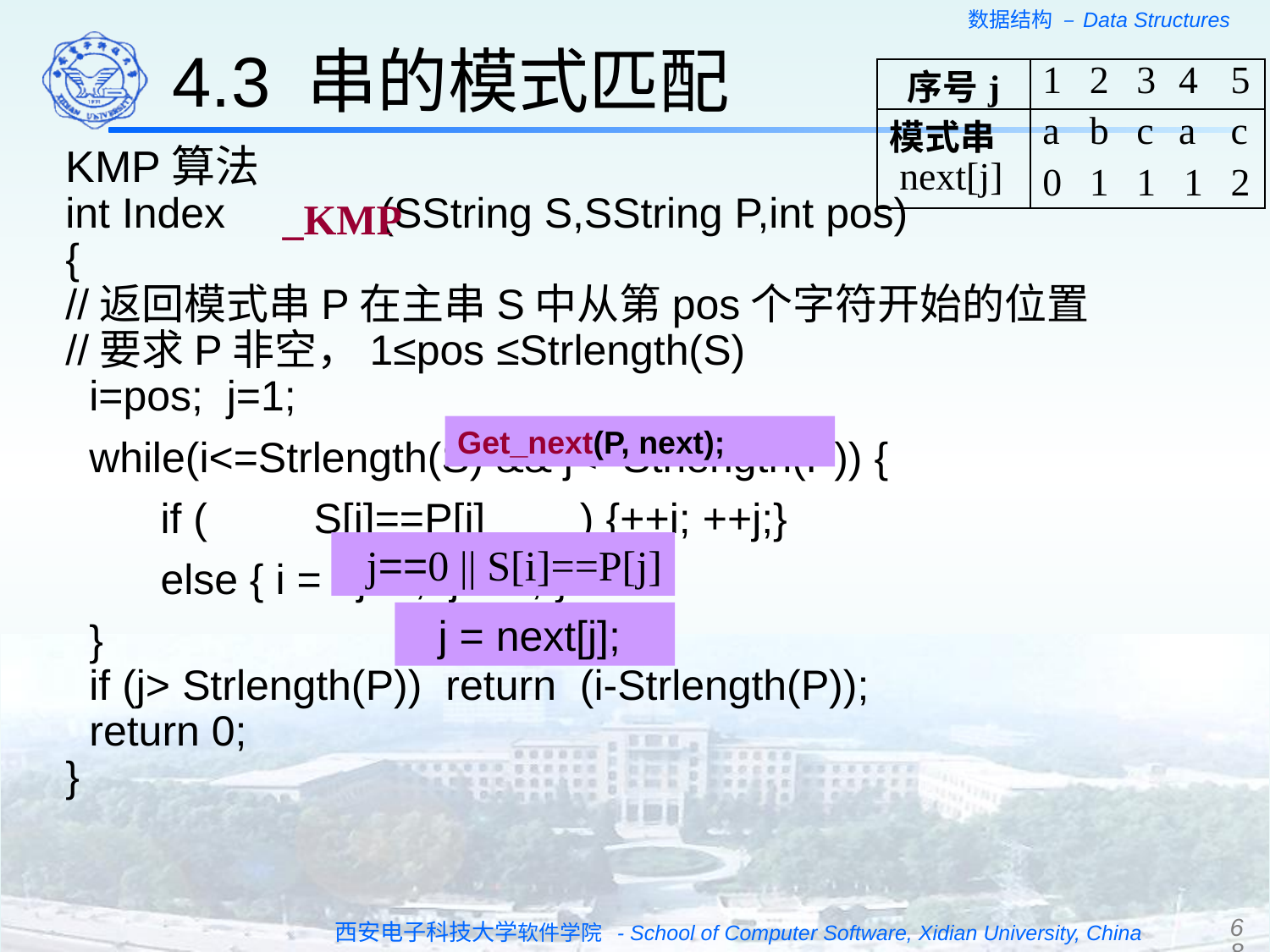

4.3 串的模式匹配
KMP算法
int Index             (SString S,SString P,int pos)
{
//返回模式串P在主串S中从第pos个字符开始的位置
//要求P非空，1≤pos ≤Strlength(S)
  i=pos;  j=1;
  while(i<=Strlength(S) && j<=Strlength(P)) {
        if (         S[i]==P[j]        ) {++i; ++j;}
        else { i = i-j+2;  j = 1; }
  }
  if (j> Strlength(P))  return  (i-Strlength(P));
  return 0;
}
| 序号j | 1 | 2 | 3 | 4 | 5 |
| --- | --- | --- | --- | --- | --- |
| 模式串 | a | b | c | a | c |
| next[j] |  |  |  |  |  |
0
1
1
1
2
_KMP
Get_next(P, next);
j==0 || S[i]==P[j]
j = next[j];
68